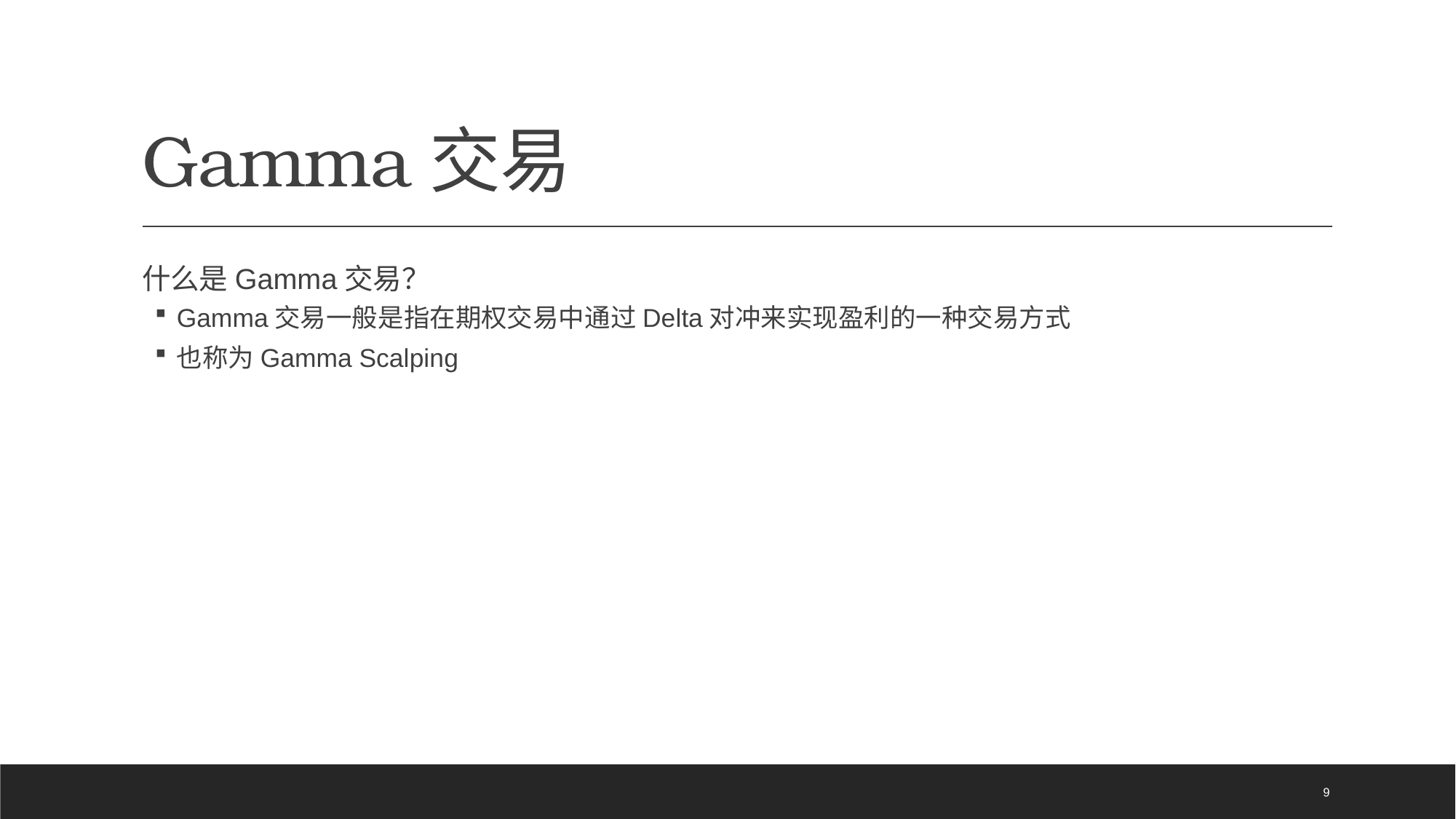

# Gamma交易
什么是Gamma交易？
Gamma交易一般是指在期权交易中通过Delta对冲来实现盈利的一种交易方式
也称为Gamma Scalping
9